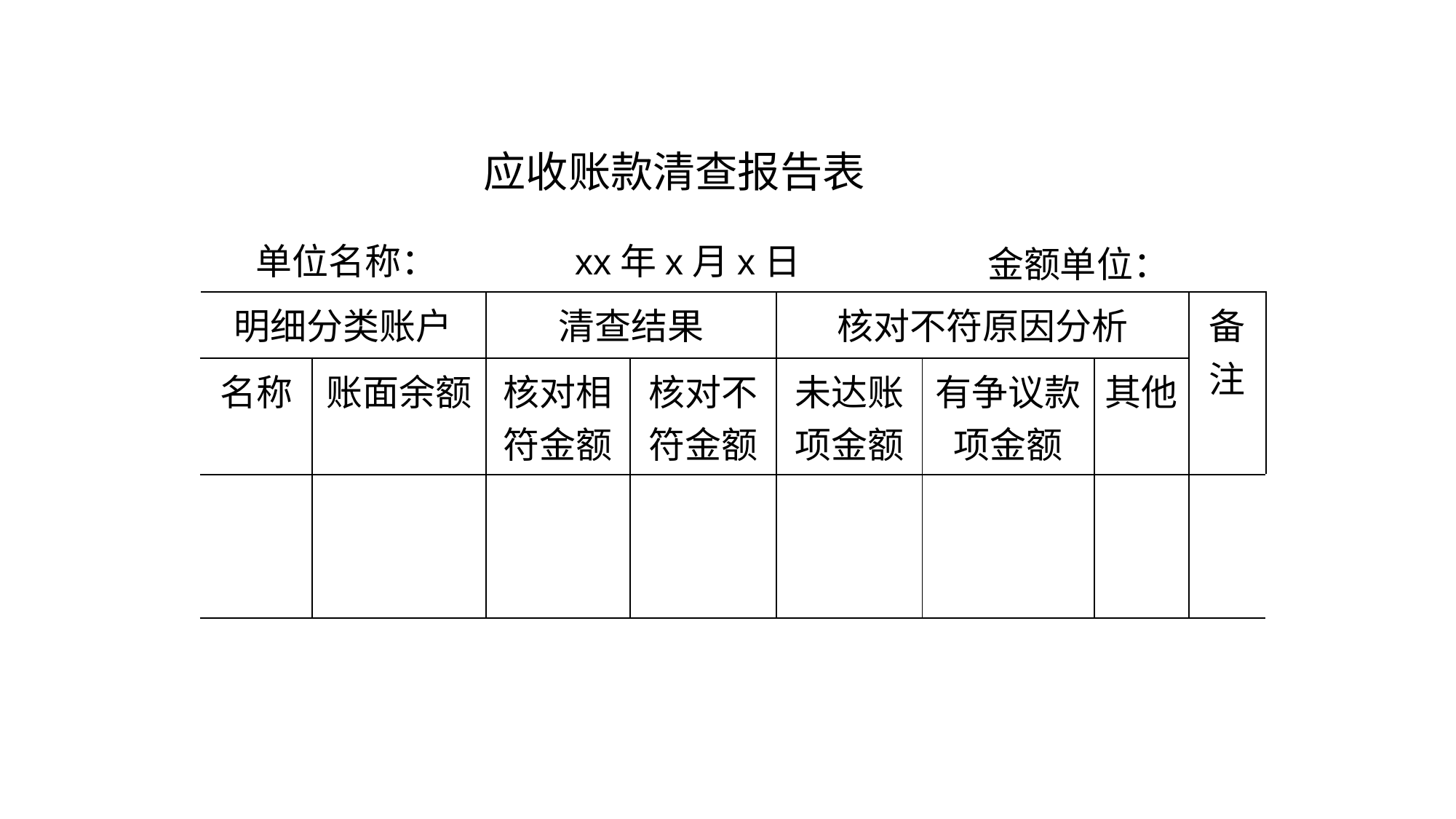

应收账款清查报告表
单位名称：
xx年x月x日
金额单位：
| 明细分类账户 |  | 清查结果 |  | 核对不符原因分析 |  |  | 备注 |
| --- | --- | --- | --- | --- | --- | --- | --- |
| 名称 | 账面余额 | 核对相符金额 | 核对不符金额 | 未达账项金额 | 有争议款项金额 | 其他 |  |
|  |  |  |  |  |  |  |  |